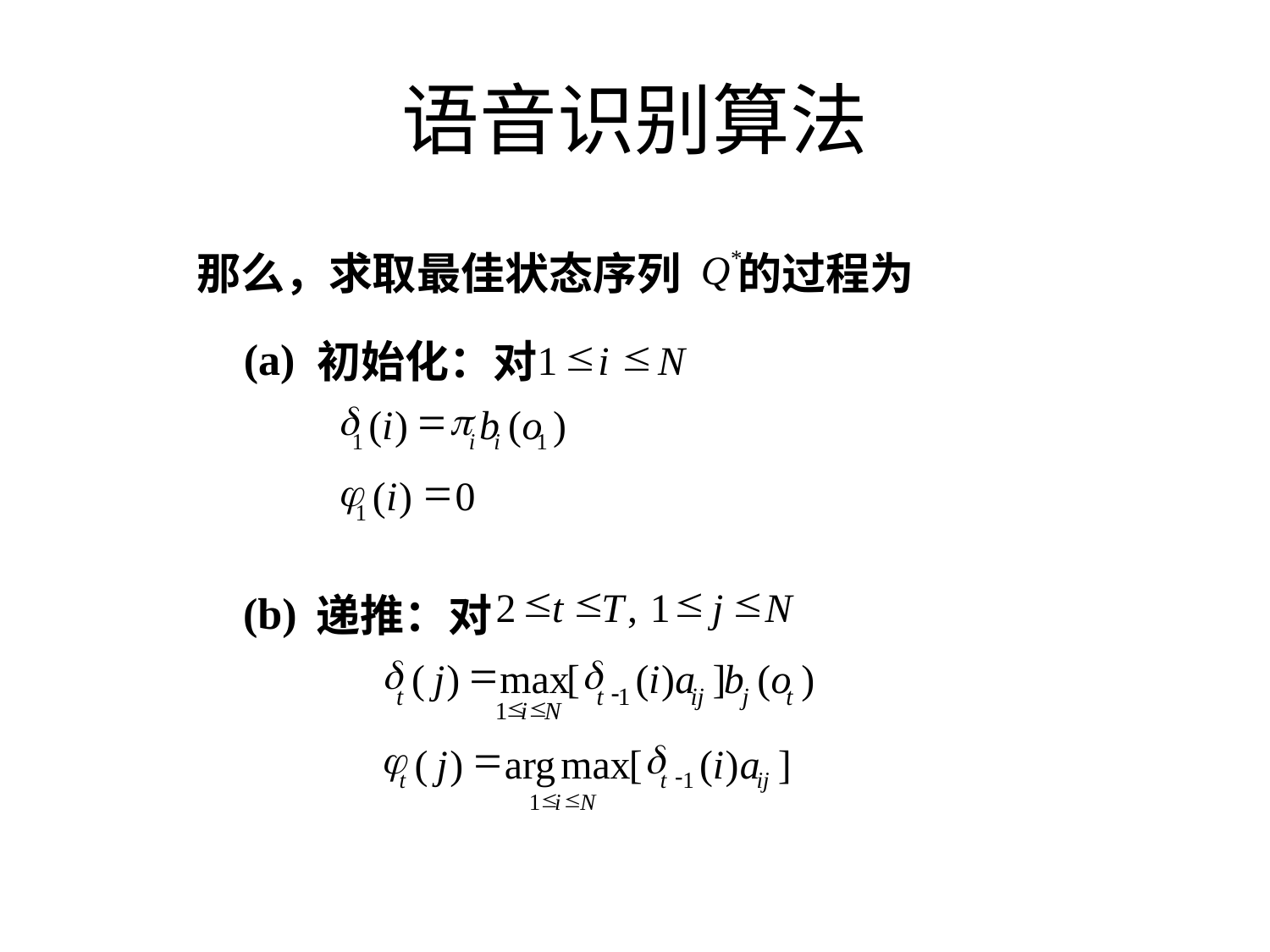

# 语音识别算法

*
Q
那么，求取最佳状态序列
的过程为
≤
≤
1
i
N
(a)

初始化：对
δ
=
π
(
i
)
b
(
o
)
1
i
i
1
ϕ
=
(
i
)
0
1

≤
≤
≤
≤
2
t
T
,

1
j
N
(b)

递推：对
δ
=
δ
(
j
)
max
[
(
i
)
a
]
b
(
o
)
−
1
t
t
ij
j
t
≤
≤
1
i
N
ϕ
=
δ
(
j
)
arg
max
[
(
i
)
a
]
−
t
t
1
ij
≤
≤
1
i
N